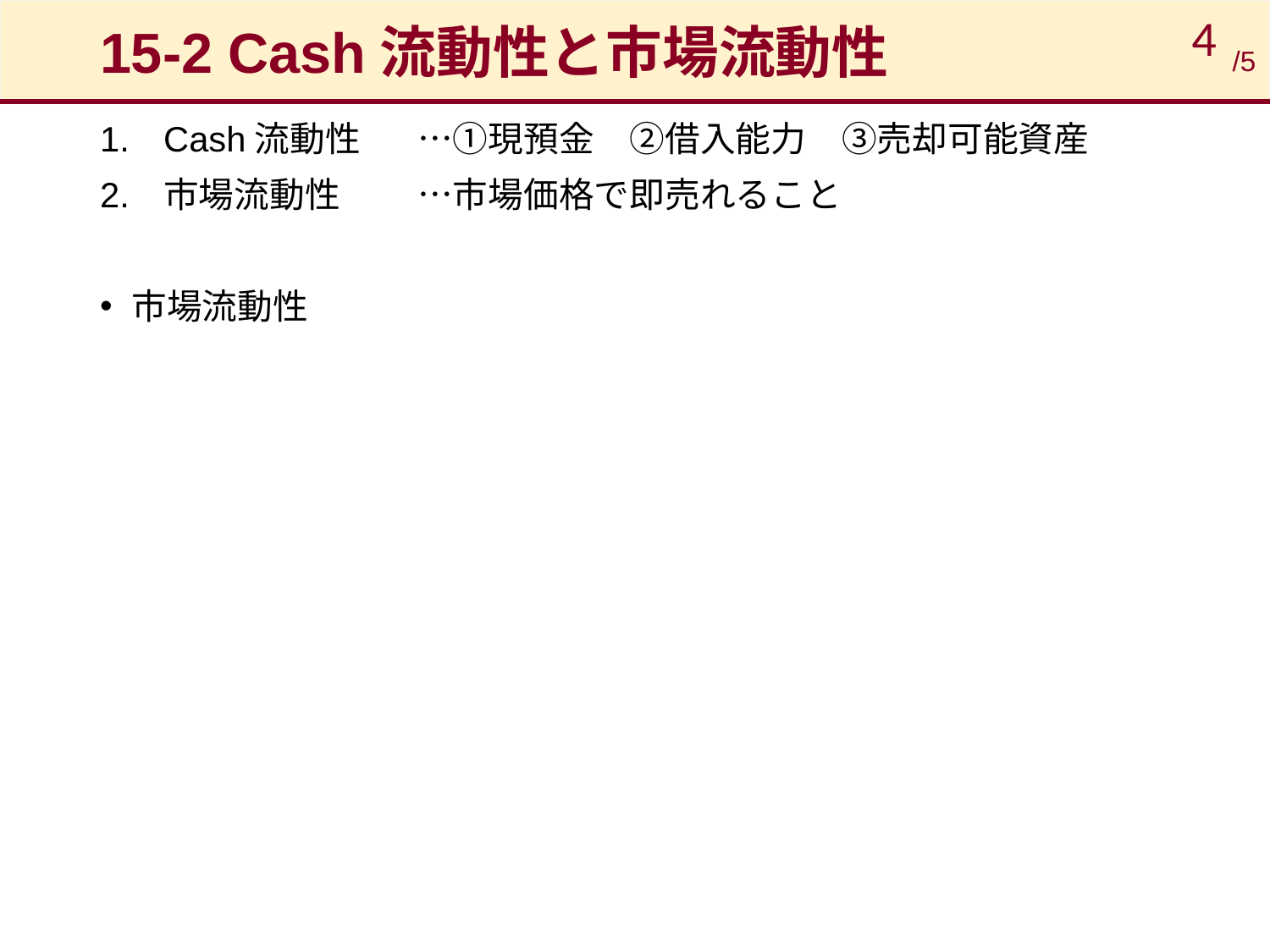

# 15-2 Cash流動性と市場流動性
4
/5
Cash流動性	…①現預金　②借入能力　③売却可能資産
市場流動性	…市場価格で即売れること

市場流動性